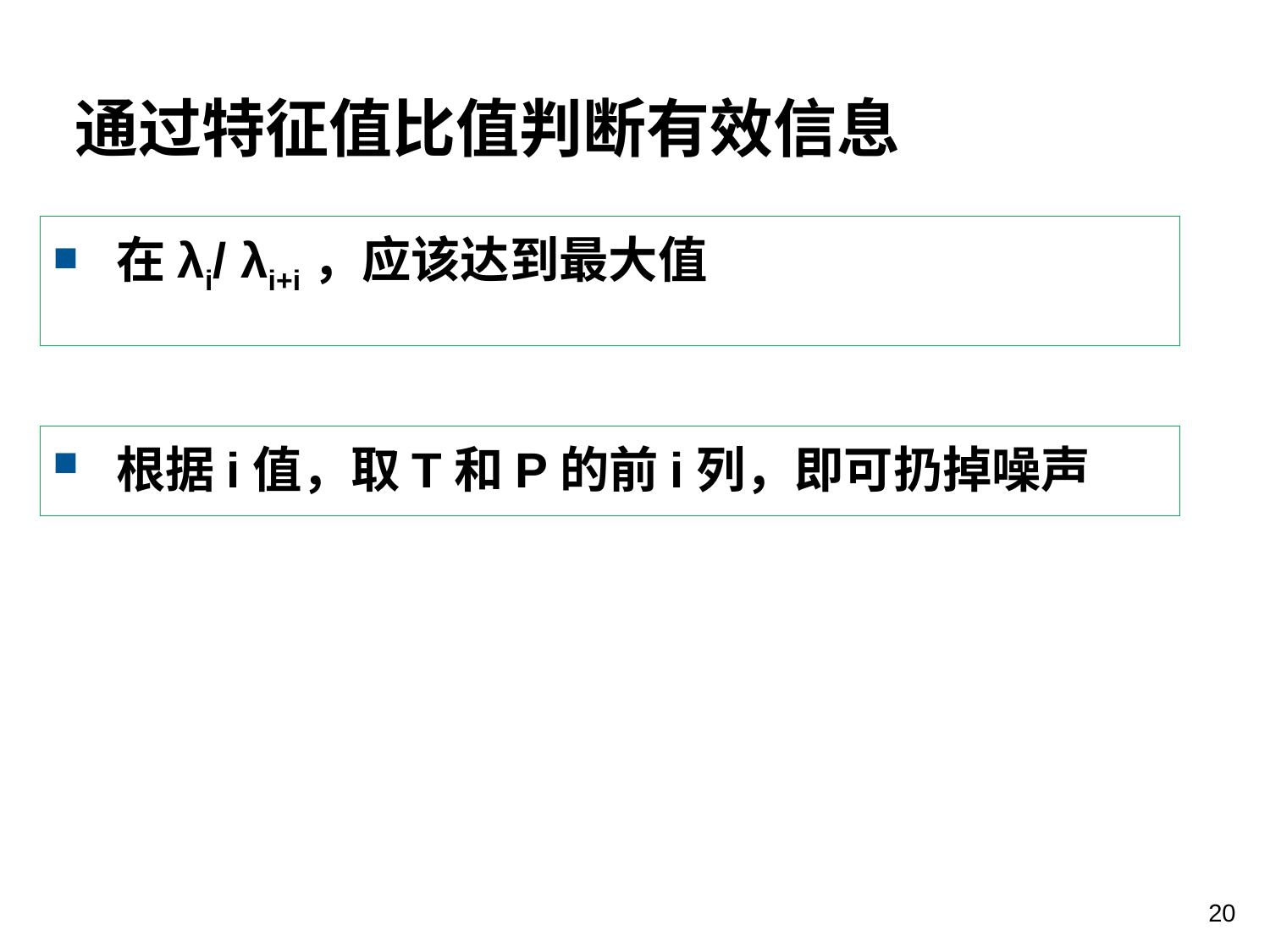

通过特征值比值判断有效信息
在λi/ λi+i，应该达到最大值
根据i值，取T和P的前i列，即可扔掉噪声
20